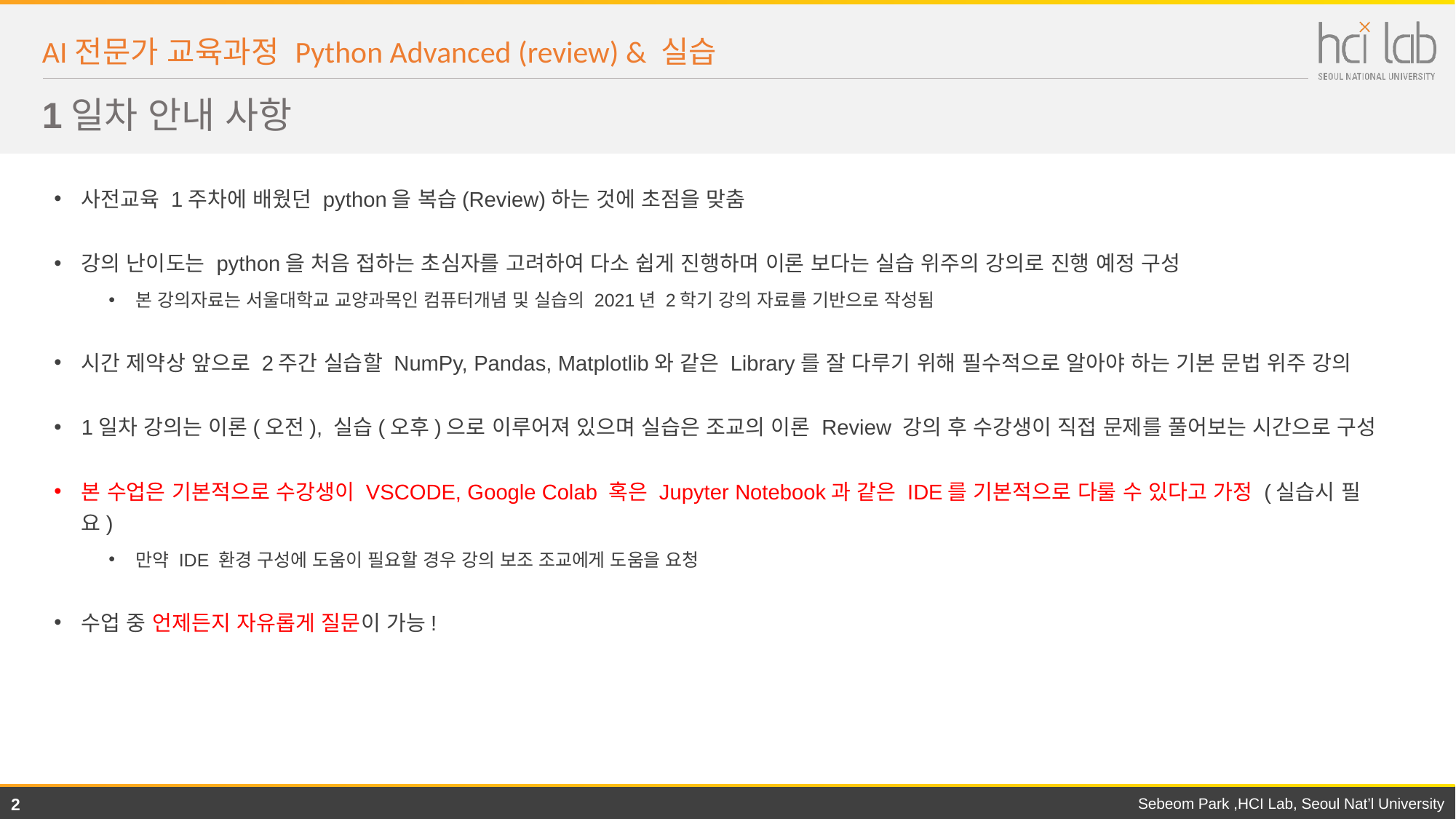

# AI전문가 교육과정 Python Advanced (review) & 실습
1일차 안내 사항
사전교육 1주차에 배웠던 python을 복습(Review)하는 것에 초점을 맞춤

강의 난이도는 python을 처음 접하는 초심자를 고려하여 다소 쉽게 진행하며 이론 보다는 실습 위주의 강의로 진행 예정 구성
본 강의자료는 서울대학교 교양과목인 컴퓨터개념 및 실습의 2021년 2학기 강의 자료를 기반으로 작성됨

시간 제약상 앞으로 2주간 실습할 NumPy, Pandas, Matplotlib와 같은 Library를 잘 다루기 위해 필수적으로 알아야 하는 기본 문법 위주 강의

1일차 강의는 이론(오전), 실습(오후)으로 이루어져 있으며 실습은 조교의 이론 Review 강의 후 수강생이 직접 문제를 풀어보는 시간으로 구성

본 수업은 기본적으로 수강생이 VSCODE, Google Colab 혹은 Jupyter Notebook과 같은 IDE를 기본적으로 다룰 수 있다고 가정 (실습시 필요)
만약 IDE 환경 구성에 도움이 필요할 경우 강의 보조 조교에게 도움을 요청

수업 중 언제든지 자유롭게 질문이 가능!
2